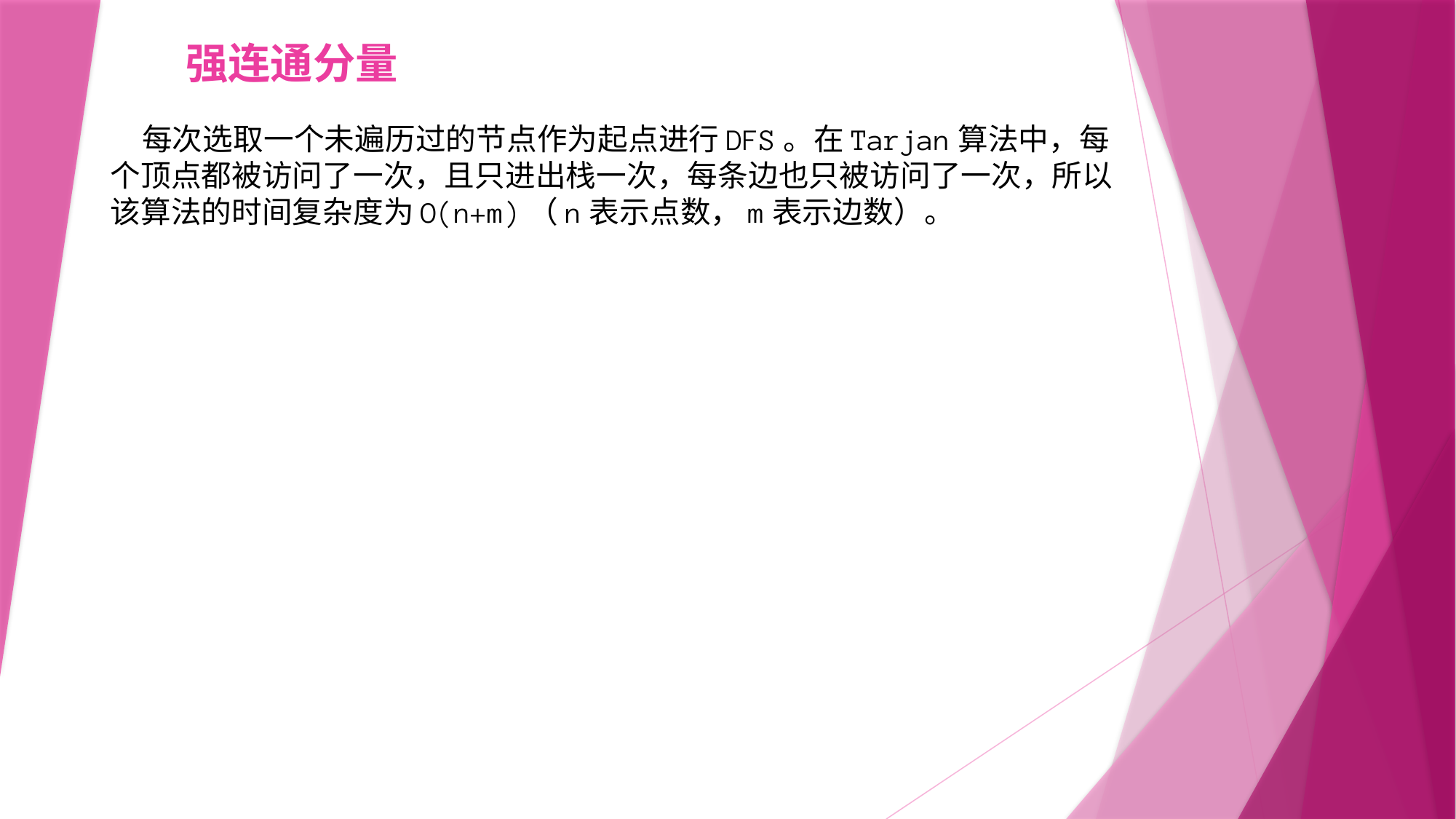

# 强连通分量
每次选取一个未遍历过的节点作为起点进行DFS。在Tarjan算法中，每个顶点都被访问了一次，且只进出栈一次，每条边也只被访问了一次，所以该算法的时间复杂度为O(n+m)（n表示点数，m表示边数）。